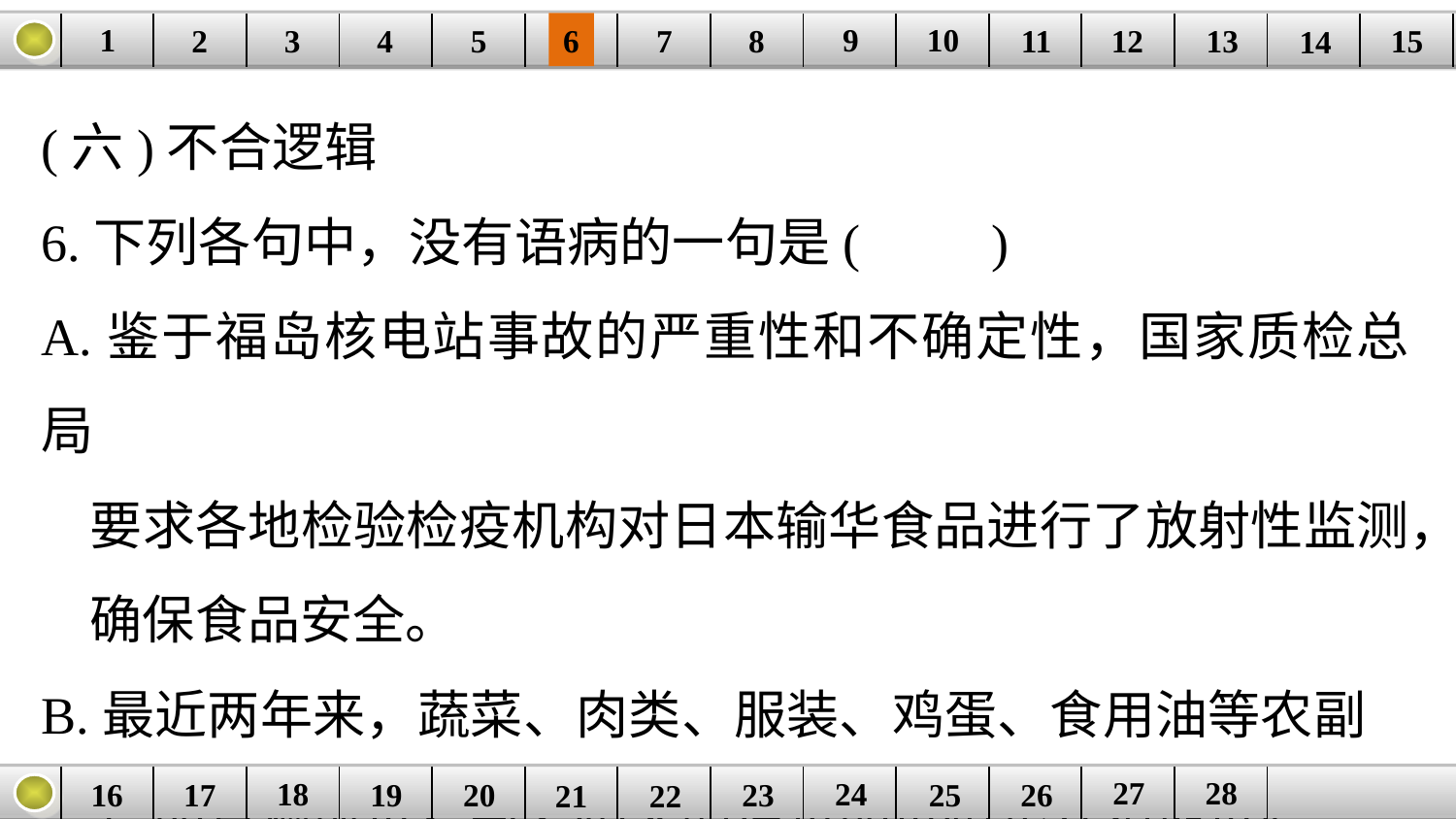

9
10
1
3
4
5
6
8
11
2
12
15
|  |  |  |  |  |  |  |  |  |  |  |  |  |  |  |
| --- | --- | --- | --- | --- | --- | --- | --- | --- | --- | --- | --- | --- | --- | --- |
7
13
14

(六)不合逻辑
6.下列各句中，没有语病的一句是(　　)
A.鉴于福岛核电站事故的严重性和不确定性，国家质检总局
   要求各地检验检疫机构对日本输华食品进行了放射性监测，
   确保食品安全。
B.最近两年来，蔬菜、肉类、服装、鸡蛋、食用油等农副
    产品普遍涨价，与之相关的消费品价格也开始提价。

27
28
18
24
16
25
26
|  |  |  |  |  |  |  |  |  |  |  |  |  |
| --- | --- | --- | --- | --- | --- | --- | --- | --- | --- | --- | --- | --- |
23
17
19
20
21
22